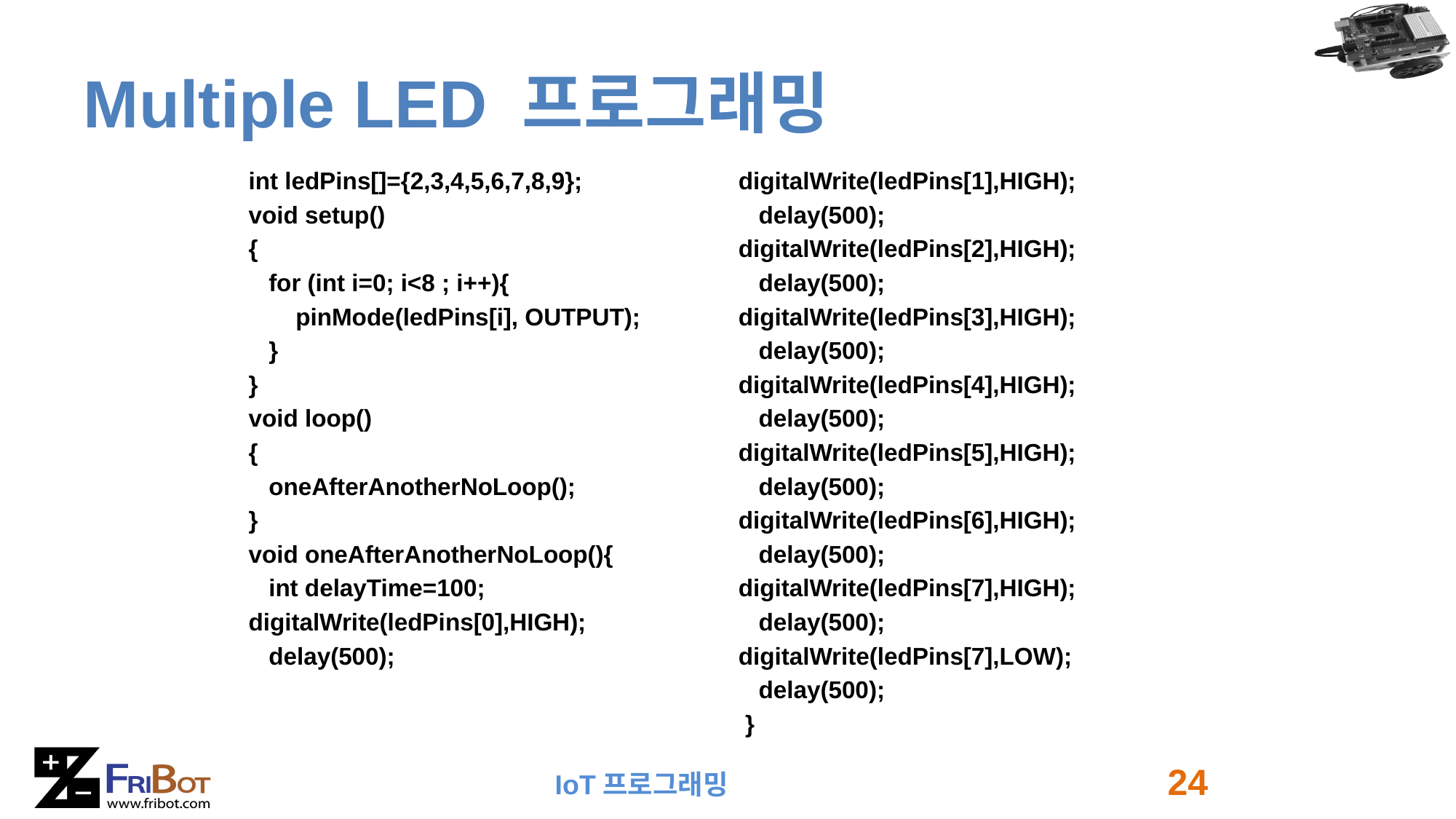

# Multiple LED 프로그래밍
int ledPins[]={2,3,4,5,6,7,8,9};
void setup()
{
   for (int i=0; i<8 ; i++){
       pinMode(ledPins[i], OUTPUT);
   }
}
void loop()
{
   oneAfterAnotherNoLoop();
}
void oneAfterAnotherNoLoop(){
   int delayTime=100;
digitalWrite(ledPins[0],HIGH);
   delay(500);
digitalWrite(ledPins[1],HIGH);
   delay(500);
digitalWrite(ledPins[2],HIGH);
   delay(500);
digitalWrite(ledPins[3],HIGH);
   delay(500);
digitalWrite(ledPins[4],HIGH);
   delay(500);
digitalWrite(ledPins[5],HIGH);
   delay(500);
digitalWrite(ledPins[6],HIGH);
   delay(500);
digitalWrite(ledPins[7],HIGH);
   delay(500);
digitalWrite(ledPins[7],LOW);
   delay(500);
 }

24